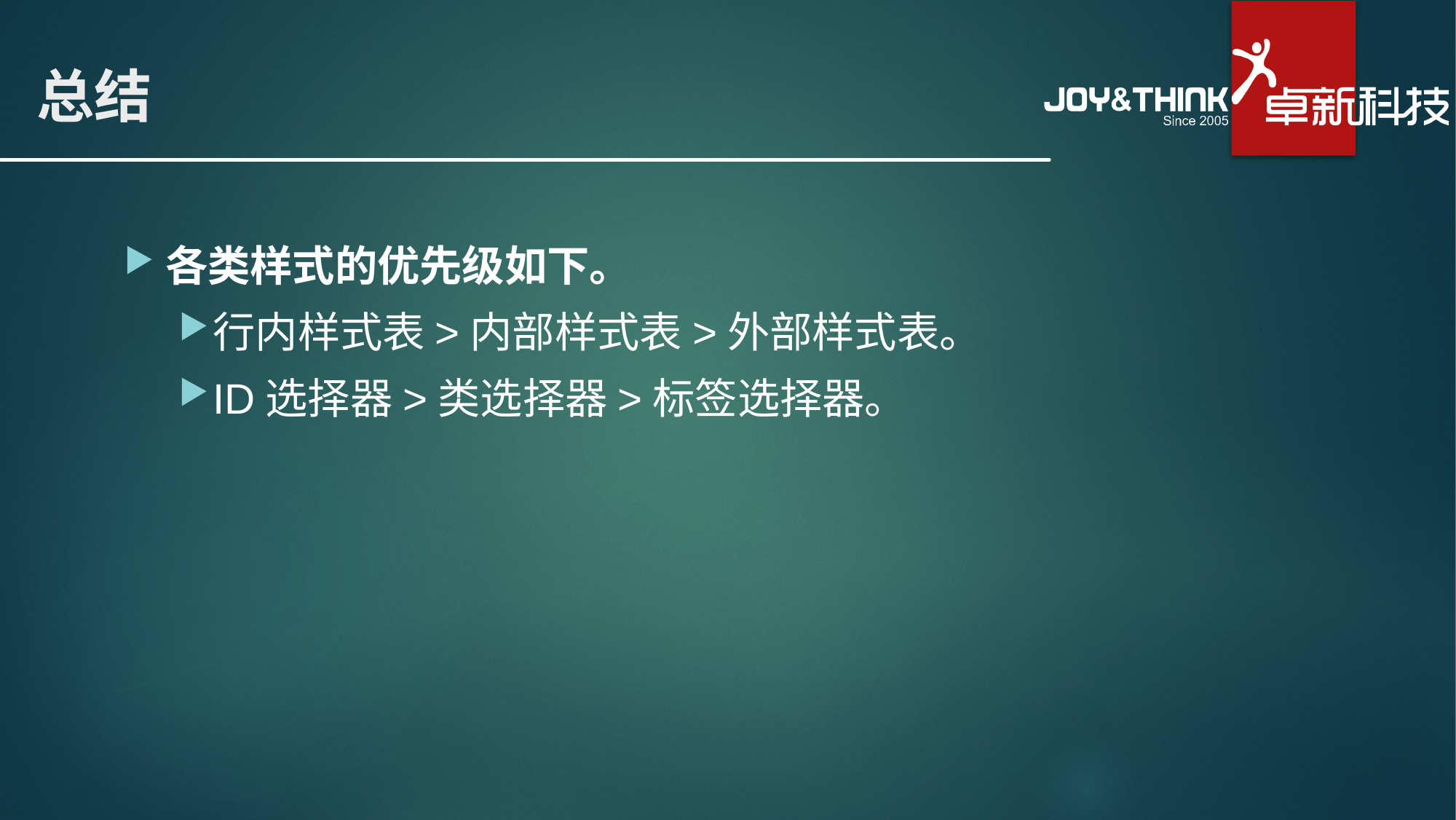

# 总结
各类样式的优先级如下。
行内样式表>内部样式表>外部样式表。
ID选择器>类选择器>标签选择器。